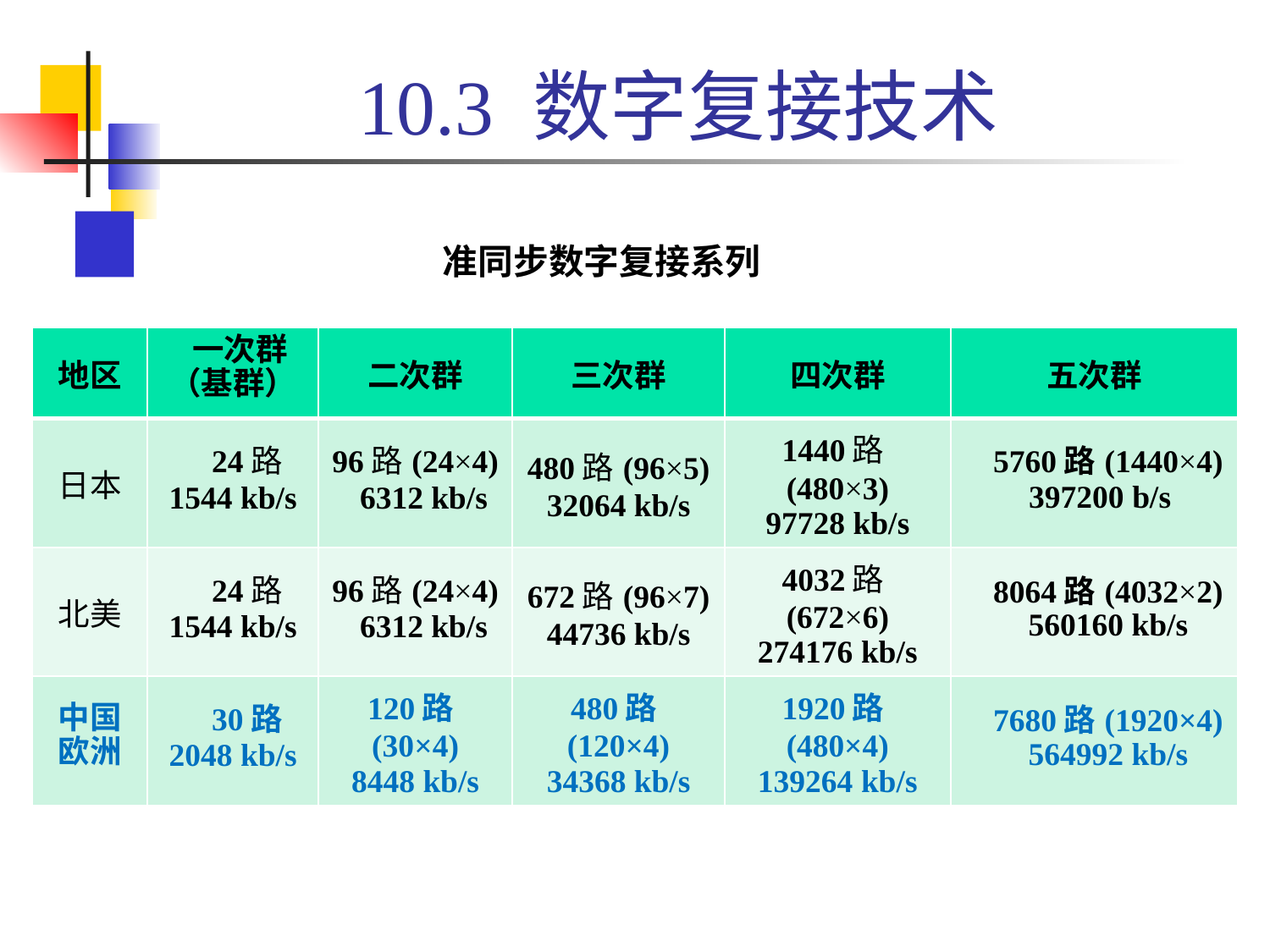

# 10.3 数字复接技术
准同步数字复接系列
| 地区 | 一次群 （基群） | 二次群 | 三次群 | 四次群 | 五次群 |
| --- | --- | --- | --- | --- | --- |
| 日本 | 24路 1544 kb/s | 96路(24×4) 6312 kb/s | 480路(96×5) 32064 kb/s | 1440路(480×3) 97728 kb/s | 5760路(1440×4) 397200 b/s |
| 北美 | 24路 1544 kb/s | 96路(24×4) 6312 kb/s | 672路(96×7) 44736 kb/s | 4032路(672×6) 274176 kb/s | 8064路(4032×2) 560160 kb/s |
| 中国 欧洲 | 30路 2048 kb/s | 120路(30×4) 8448 kb/s | 480路(120×4) 34368 kb/s | 1920路(480×4) 139264 kb/s | 7680路(1920×4) 564992 kb/s |